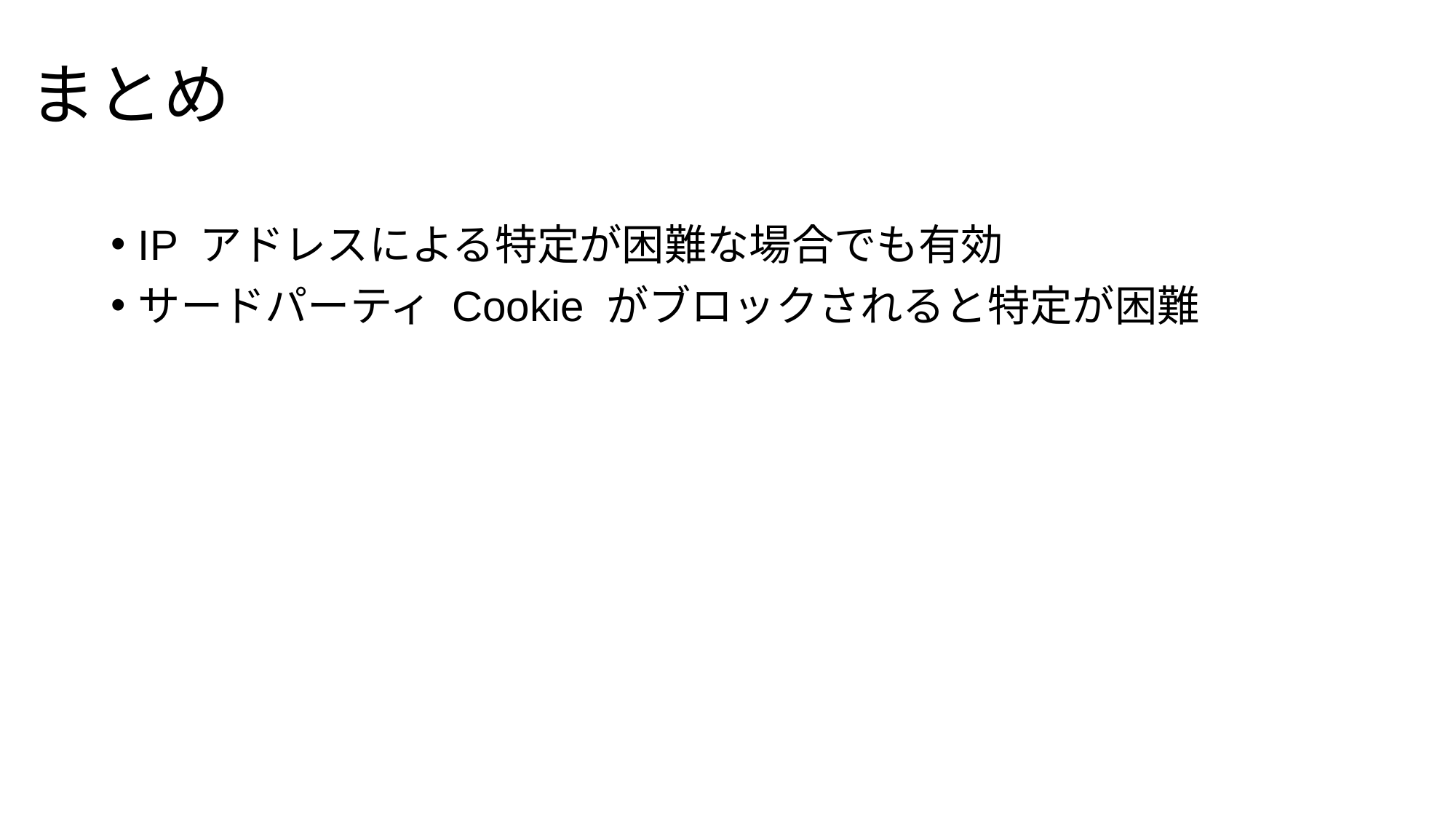

# まとめ
IP アドレスによる特定が困難な場合でも有効
サードパーティ Cookie がブロックされると特定が困難